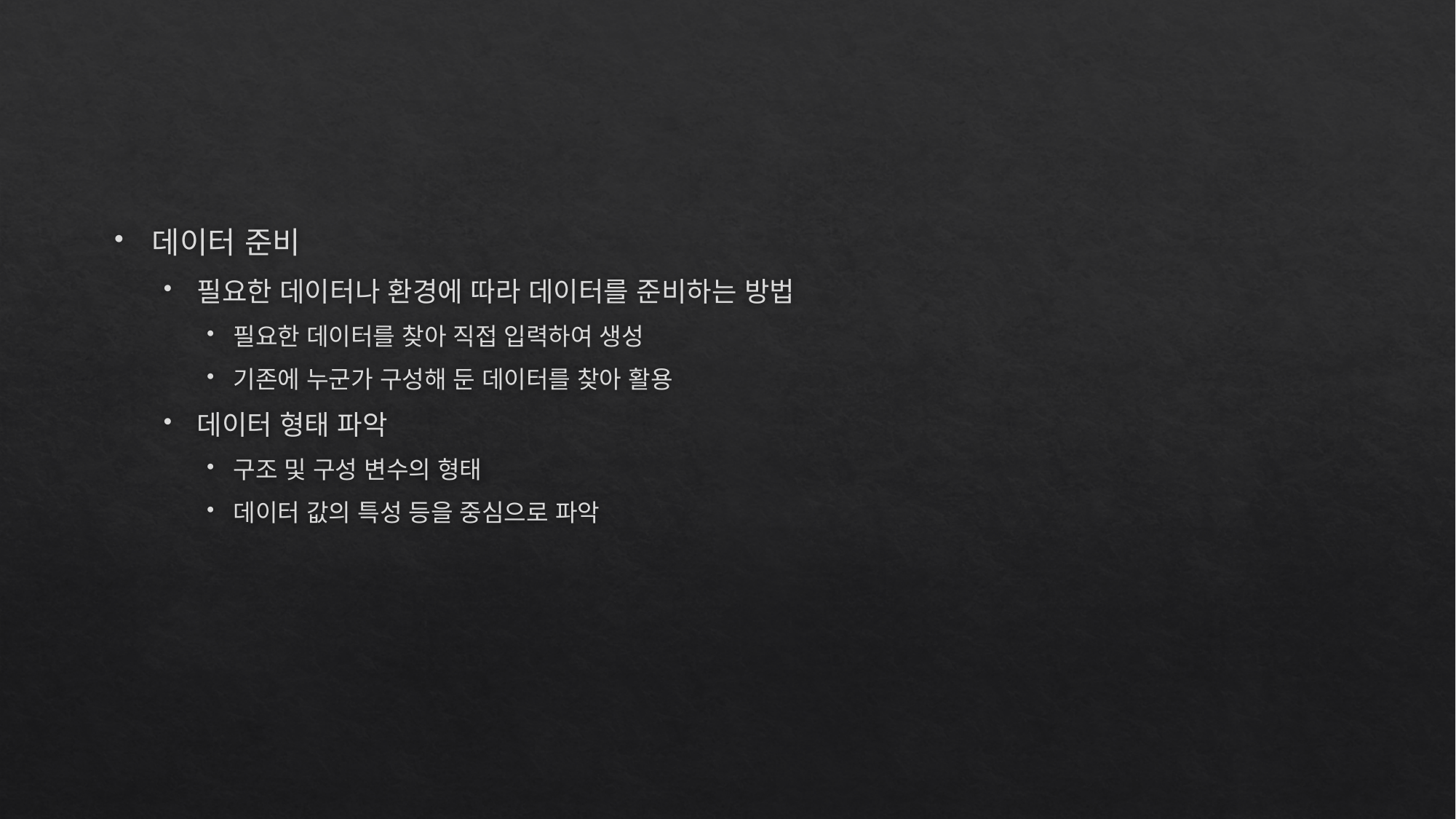

#
데이터 준비
필요한 데이터나 환경에 따라 데이터를 준비하는 방법
필요한 데이터를 찾아 직접 입력하여 생성
기존에 누군가 구성해 둔 데이터를 찾아 활용
데이터 형태 파악
구조 및 구성 변수의 형태
데이터 값의 특성 등을 중심으로 파악